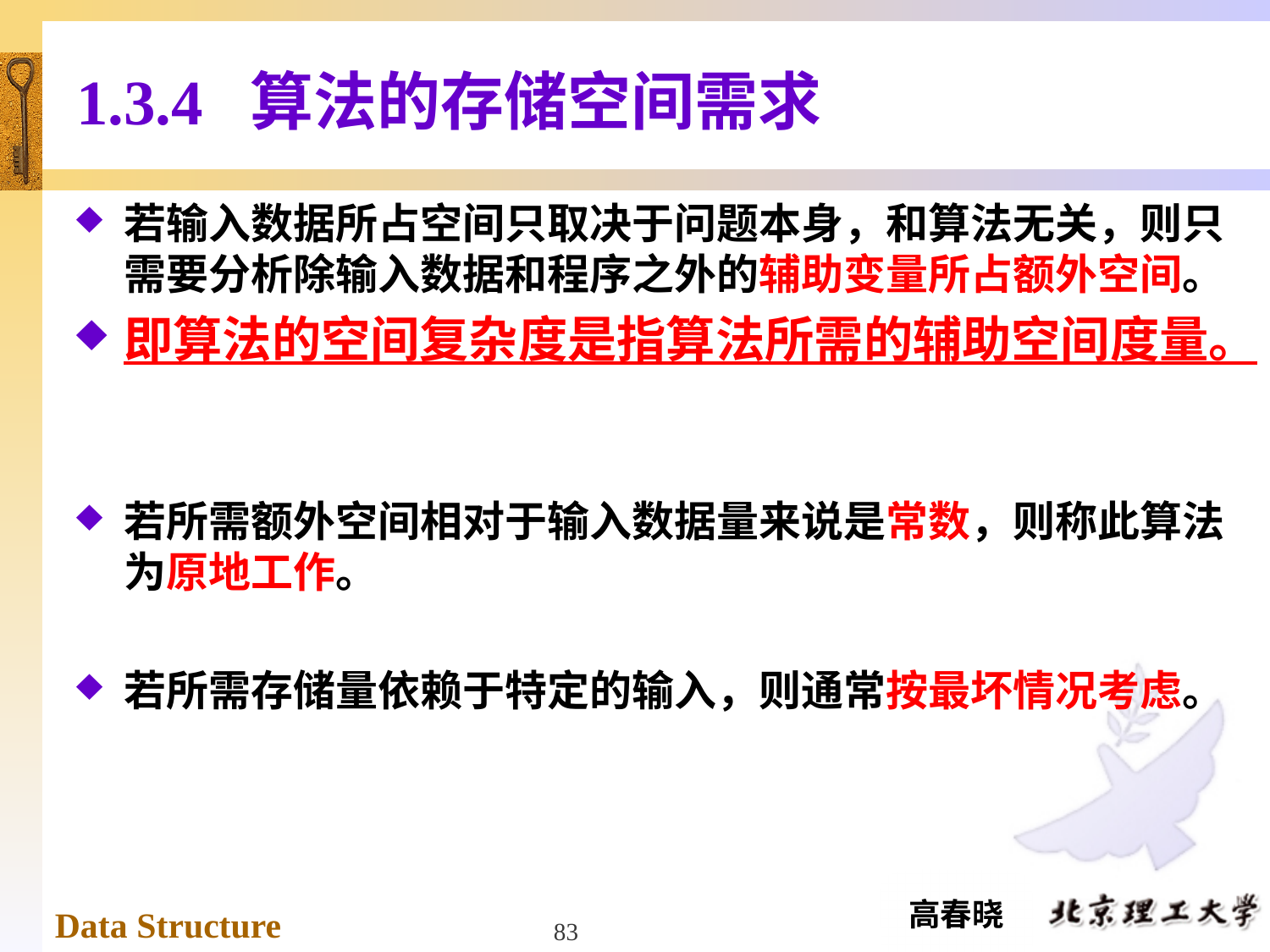

# 1.3.4  算法的存储空间需求
若输入数据所占空间只取决于问题本身，和算法无关，则只需要分析除输入数据和程序之外的辅助变量所占额外空间。
即算法的空间复杂度是指算法所需的辅助空间度量。

若所需额外空间相对于输入数据量来说是常数，则称此算法为原地工作。

若所需存储量依赖于特定的输入，则通常按最坏情况考虑。
83